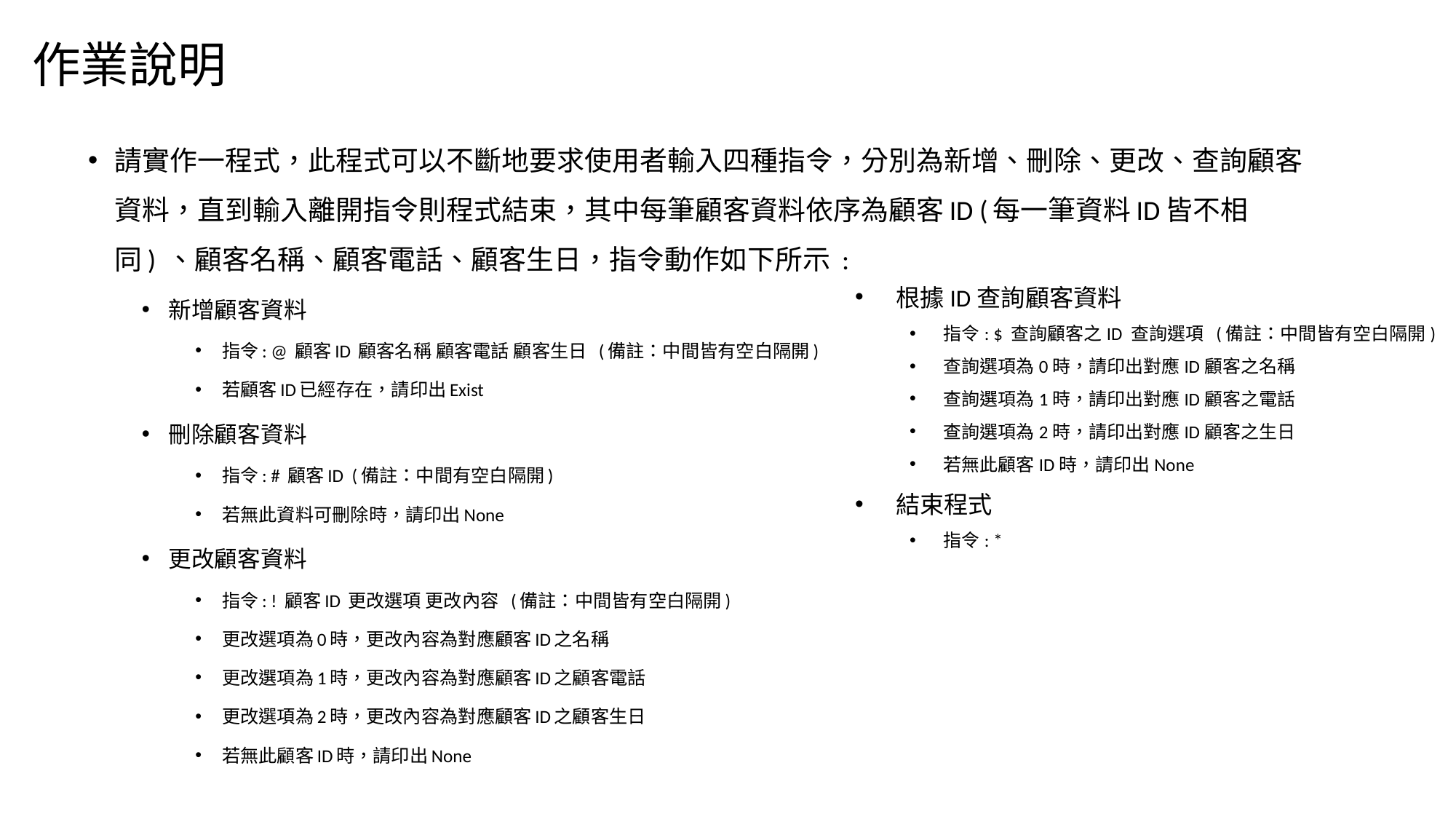

# 作業說明
請實作一程式，此程式可以不斷地要求使用者輸入四種指令，分別為新增、刪除、更改、查詢顧客資料，直到輸入離開指令則程式結束，其中每筆顧客資料依序為顧客ID (每一筆資料ID皆不相同) 、顧客名稱、顧客電話、顧客生日，指令動作如下所示 :
新增顧客資料
指令: @ 顧客ID 顧客名稱 顧客電話 顧客生日  (備註：中間皆有空白隔開)
若顧客ID已經存在，請印出Exist
刪除顧客資料
指令: # 顧客ID  (備註：中間有空白隔開)
若無此資料可刪除時，請印出None
更改顧客資料
指令: ! 顧客ID 更改選項 更改內容  (備註：中間皆有空白隔開)
更改選項為0時，更改內容為對應顧客ID之名稱
更改選項為1時，更改內容為對應顧客ID之顧客電話
更改選項為2時，更改內容為對應顧客ID之顧客生日
若無此顧客ID時，請印出None
根據ID查詢顧客資料
指令: $ 查詢顧客之ID 查詢選項  (備註：中間皆有空白隔開)
查詢選項為0時，請印出對應ID顧客之名稱
查詢選項為1時，請印出對應ID顧客之電話
查詢選項為2時，請印出對應ID顧客之生日
若無此顧客ID時，請印出None
結束程式
指令: *